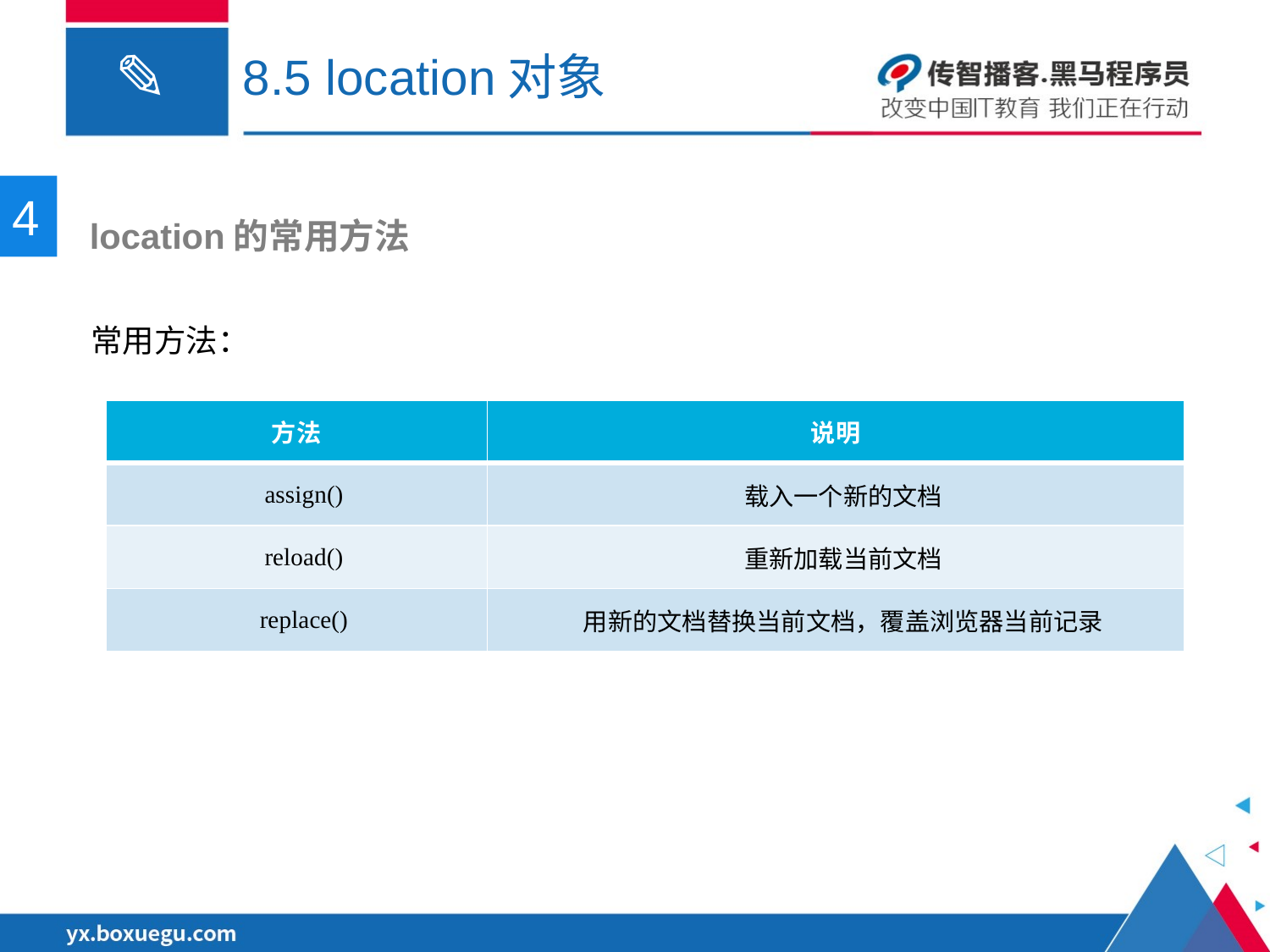

# 8.5 location对象

4
  location的常用方法
常用方法：
| 方法 | 说明 |
| --- | --- |
| assign() | 载入一个新的文档 |
| reload() | 重新加载当前文档 |
| replace() | 用新的文档替换当前文档，覆盖浏览器当前记录 |